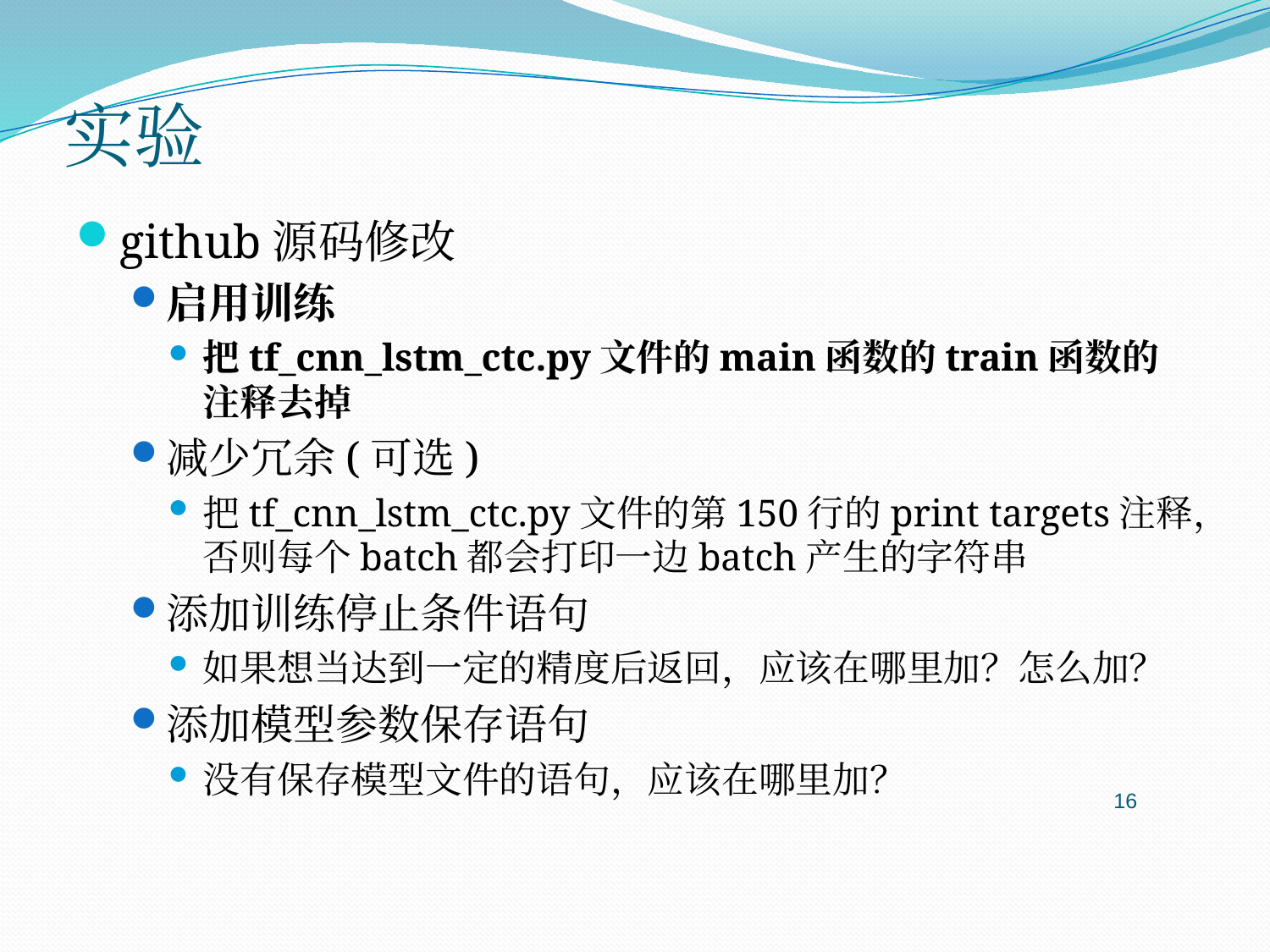

# 实验
github源码修改
启用训练
把tf_cnn_lstm_ctc.py文件的main函数的train函数的注释去掉
减少冗余(可选)
把tf_cnn_lstm_ctc.py文件的第150行的print targets注释，否则每个batch都会打印一边batch产生的字符串
添加训练停止条件语句
如果想当达到一定的精度后返回，应该在哪里加？怎么加？
添加模型参数保存语句
没有保存模型文件的语句，应该在哪里加？
16